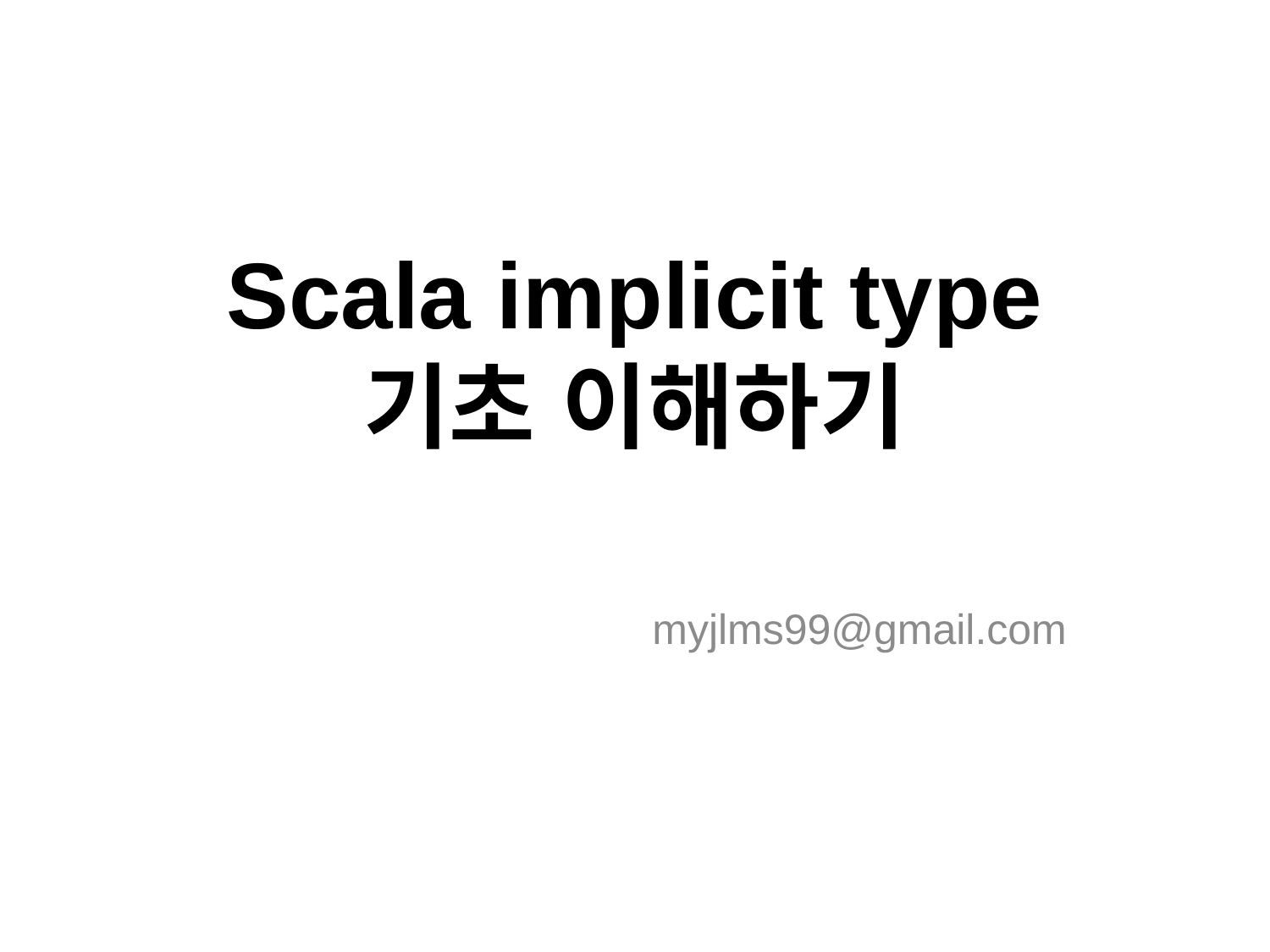

# Scala implicit type 기초 이해하기
myjlms99@gmail.com